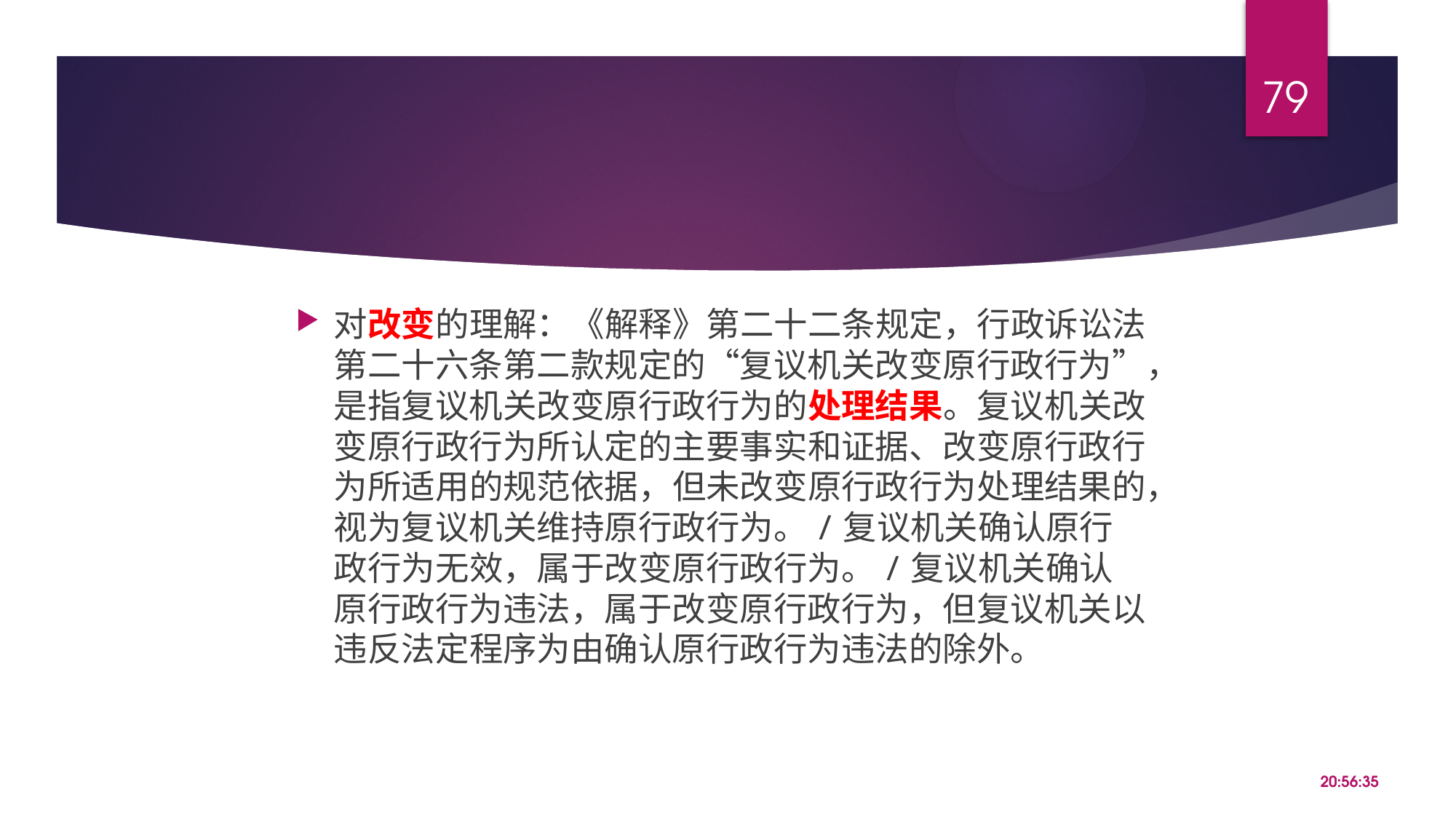

79
#
对改变的理解：《解释》第二十二条规定，行政诉讼法第二十六条第二款规定的“复议机关改变原行政行为”，是指复议机关改变原行政行为的处理结果。复议机关改变原行政行为所认定的主要事实和证据、改变原行政行为所适用的规范依据，但未改变原行政行为处理结果的，视为复议机关维持原行政行为。/复议机关确认原行政行为无效，属于改变原行政行为。/复议机关确认原行政行为违法，属于改变原行政行为，但复议机关以违反法定程序为由确认原行政行为违法的除外。

20:56:35